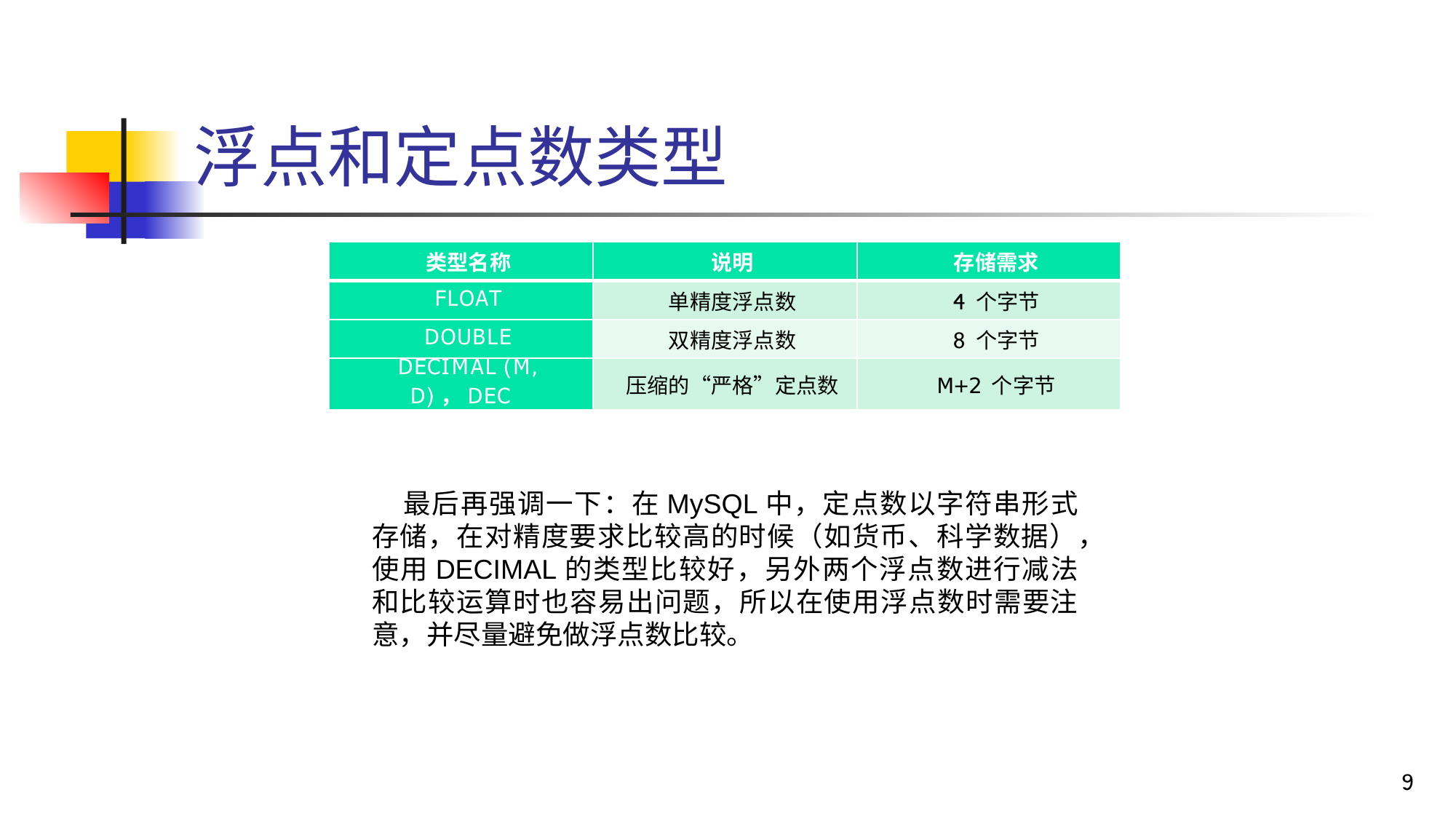

# 浮点和定点数类型
| 类型名称 | 说明 | 存储需求 |
| --- | --- | --- |
| FLOAT | 单精度浮点数 | 4 个字节 |
| DOUBLE | 双精度浮点数 | 8 个字节 |
| DECIMAL (M, D)，DEC | 压缩的“严格”定点数 | M+2 个字节 |
最后再强调一下：在MySQL中，定点数以字符串形式存储，在对精度要求比较高的时候（如货币、科学数据），使用DECIMAL的类型比较好，另外两个浮点数进行减法和比较运算时也容易出问题，所以在使用浮点数时需要注意，并尽量避免做浮点数比较。
9